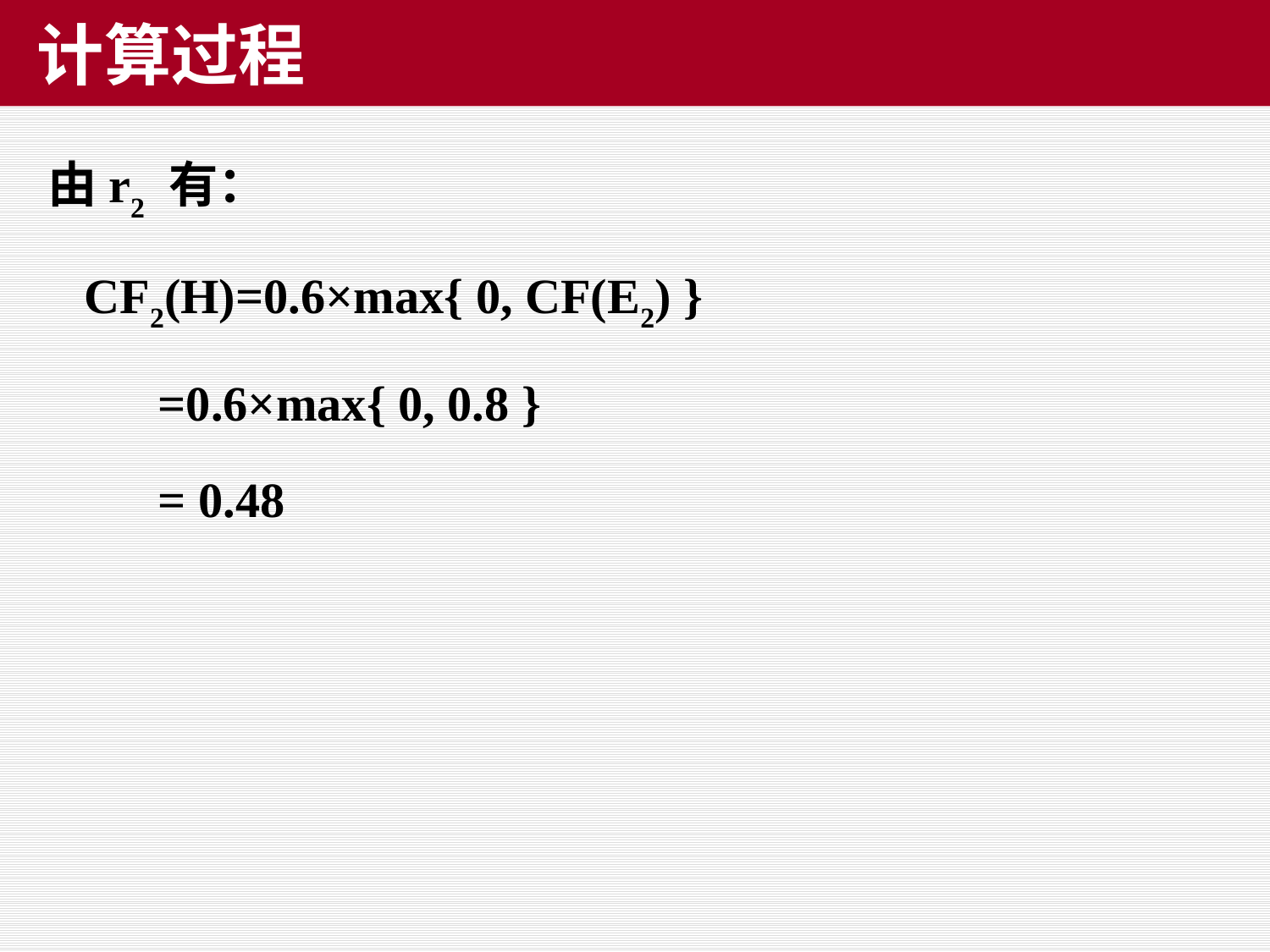

# 计算过程
由r2 有：
   CF2(H)=0.6×max{ 0, CF(E2) }
         =0.6×max{ 0, 0.8 }
         = 0.48